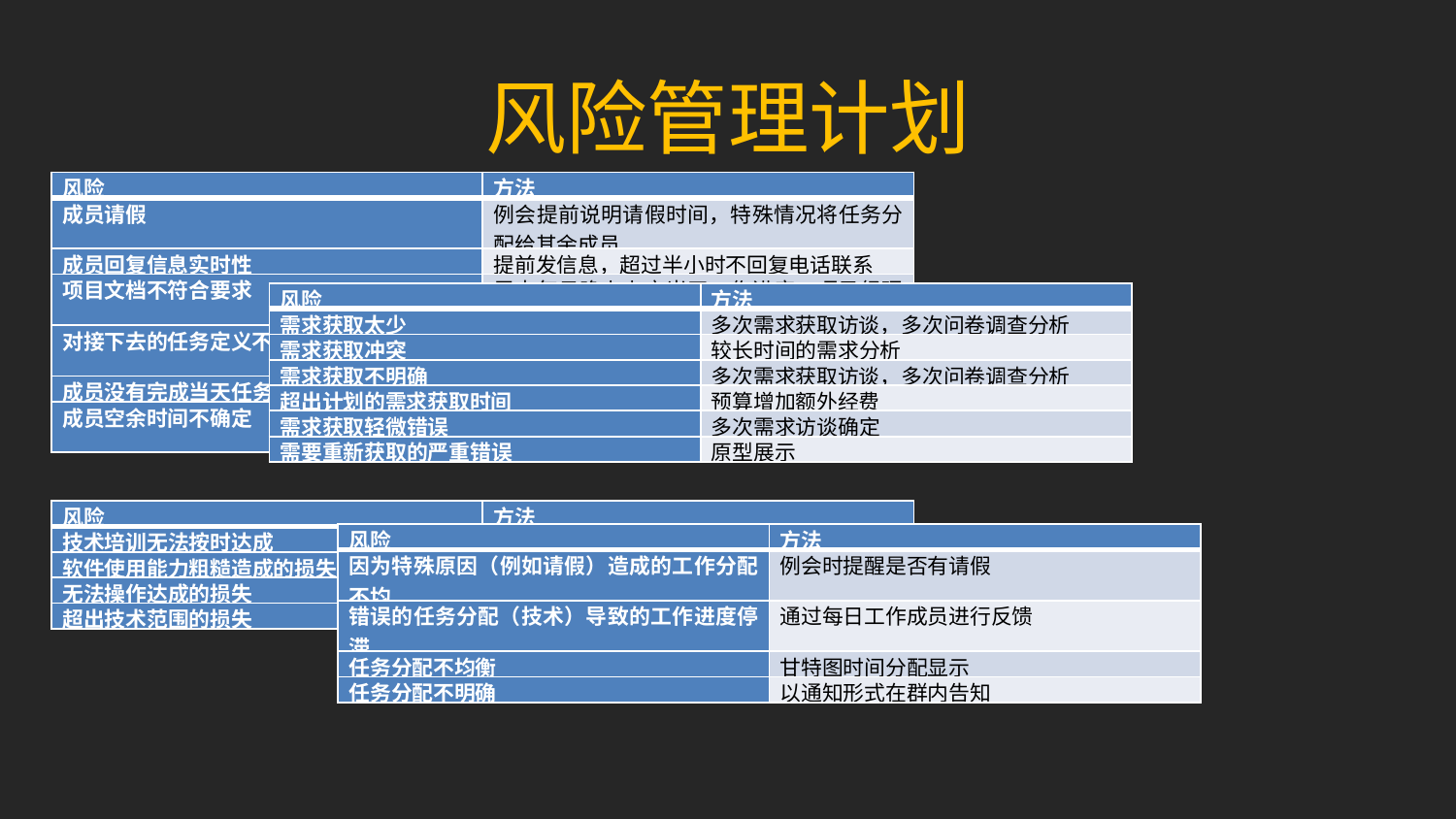

风险管理计划
| 风险 | 方法 |
| --- | --- |
| 成员请假 | 例会提前说明请假时间，特殊情况将任务分配给其余成员 |
| 成员回复信息实时性 | 提前发信息，超过半小时不回复电话联系 |
| 项目文档不符合要求 | 周末每日晚上上交当天工作进度，项目经理审核并提出修改意见 |
| 对接下去的任务定义不够明确 | 项目经理通过每日任务审核发现；成员通过问题反馈； |
| 成员没有完成当天任务 | 每日结束前项目经理提前检查 |
| 成员空余时间不确定 | 记录可能出现问题的成员，并将工作任务适当变更 |
| 风险 | 方法 |
| --- | --- |
| 需求获取太少 | 多次需求获取访谈，多次问卷调查分析 |
| 需求获取冲突 | 较长时间的需求分析 |
| 需求获取不明确 | 多次需求获取访谈，多次问卷调查分析 |
| 超出计划的需求获取时间 | 预算增加额外经费 |
| 需求获取轻微错误 | 多次需求访谈确定 |
| 需要重新获取的严重错误 | 原型展示 |
| 风险 | 方法 |
| --- | --- |
| 技术培训无法按时达成 | 准备一定的到使用时的缓冲时间 |
| 软件使用能力粗糙造成的损失 | 准备迭代过程的一定缓冲时间 |
| 无法操作达成的损失 | 每周例会检查工作能力 |
| 超出技术范围的损失 | 需求分析明确说明 |
| 风险 | 方法 |
| --- | --- |
| 因为特殊原因（例如请假）造成的工作分配不均 | 例会时提醒是否有请假 |
| 错误的任务分配（技术）导致的工作进度停滞 | 通过每日工作成员进行反馈 |
| 任务分配不均衡 | 甘特图时间分配显示 |
| 任务分配不明确 | 以通知形式在群内告知 |